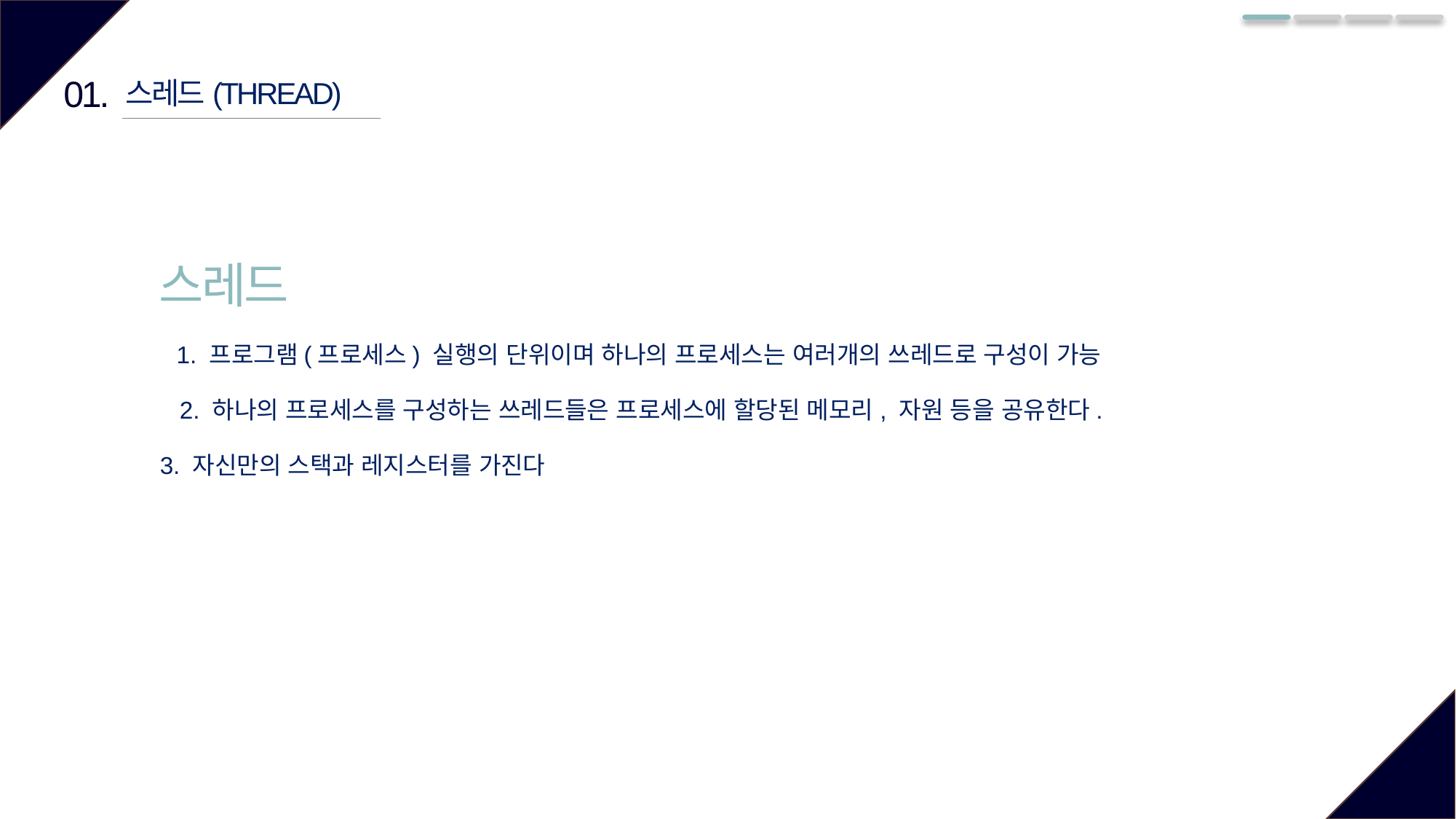

01.
스레드(THREAD)
스레드
1. 프로그램(프로세스) 실행의 단위이며 하나의 프로세스는 여러개의 쓰레드로 구성이 가능
2. 하나의 프로세스를 구성하는 쓰레드들은 프로세스에 할당된 메모리, 자원 등을 공유한다.
3. 자신만의 스택과 레지스터를 가진다